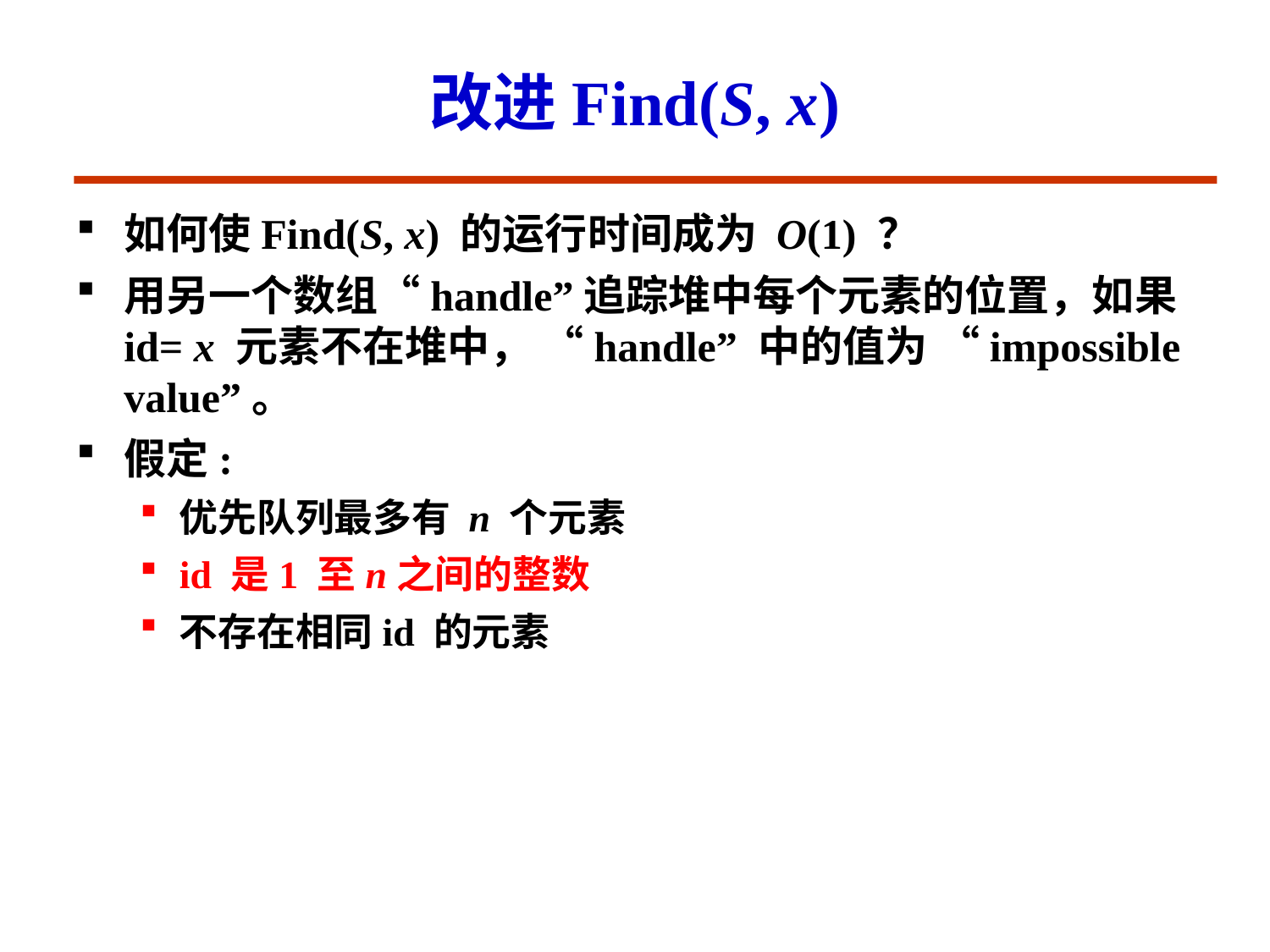

# 改进Find(S, x)
如何使Find(S, x) 的运行时间成为 O(1) ？
用另一个数组“handle”追踪堆中每个元素的位置，如果 id= x 元素不在堆中， “handle” 中的值为 “impossible value”。
假定:
优先队列最多有 n 个元素
id 是1 至n之间的整数
不存在相同id 的元素